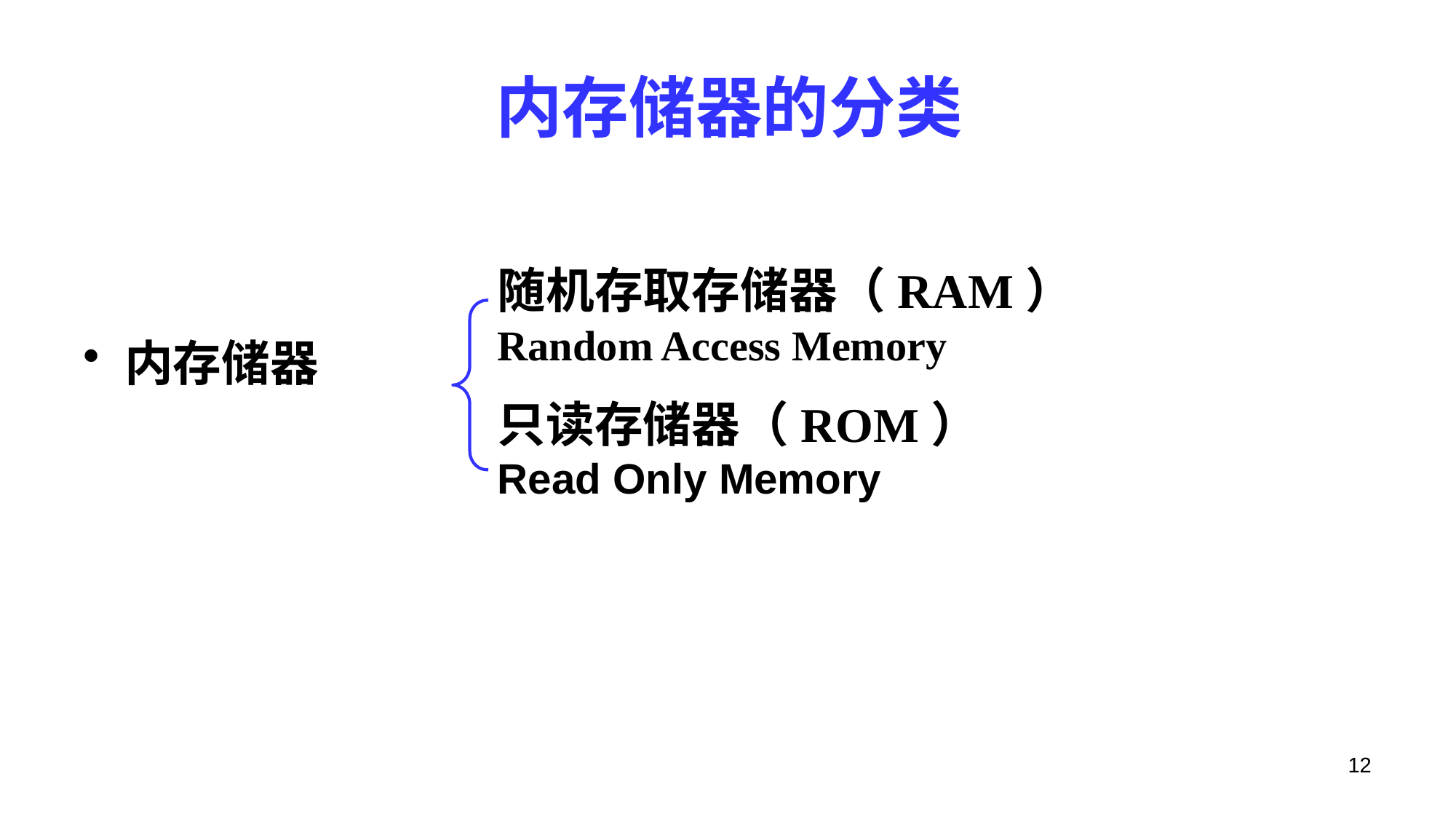

# 内存储器的分类

内存储器

随机存取存储器（RAM）
Random Access Memory
只读存储器（ROM）
Read Only Memory

12